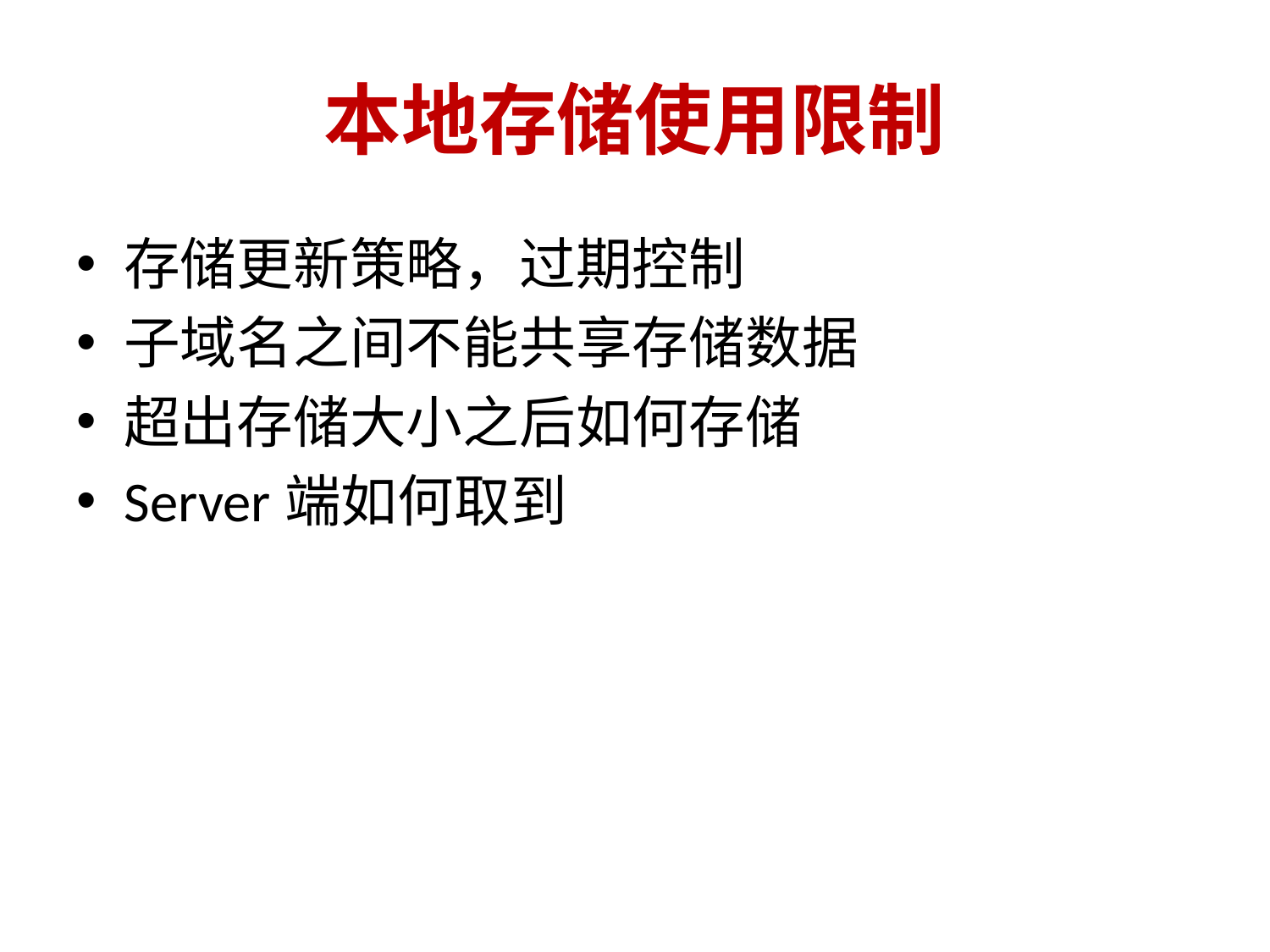

# 本地存储使用限制
存储更新策略，过期控制
子域名之间不能共享存储数据
超出存储大小之后如何存储
Server端如何取到